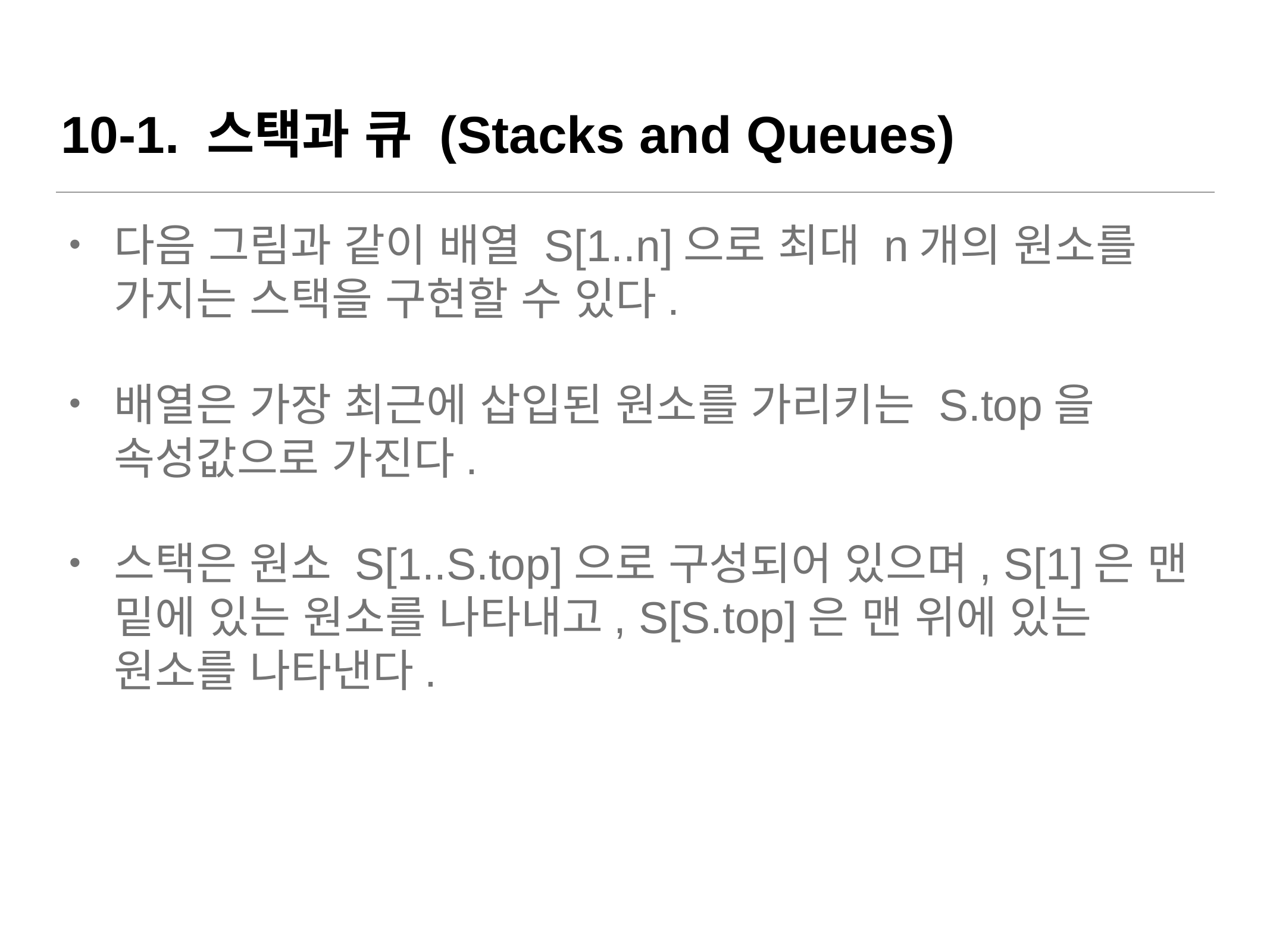

# 10-1. 스택과 큐 (Stacks and Queues)
다음 그림과 같이 배열 S[1..n]으로 최대 n개의 원소를 가지는 스택을 구현할 수 있다.
배열은 가장 최근에 삽입된 원소를 가리키는 S.top을 속성값으로 가진다.
스택은 원소 S[1..S.top]으로 구성되어 있으며, S[1]은 맨 밑에 있는 원소를 나타내고, S[S.top]은 맨 위에 있는 원소를 나타낸다.